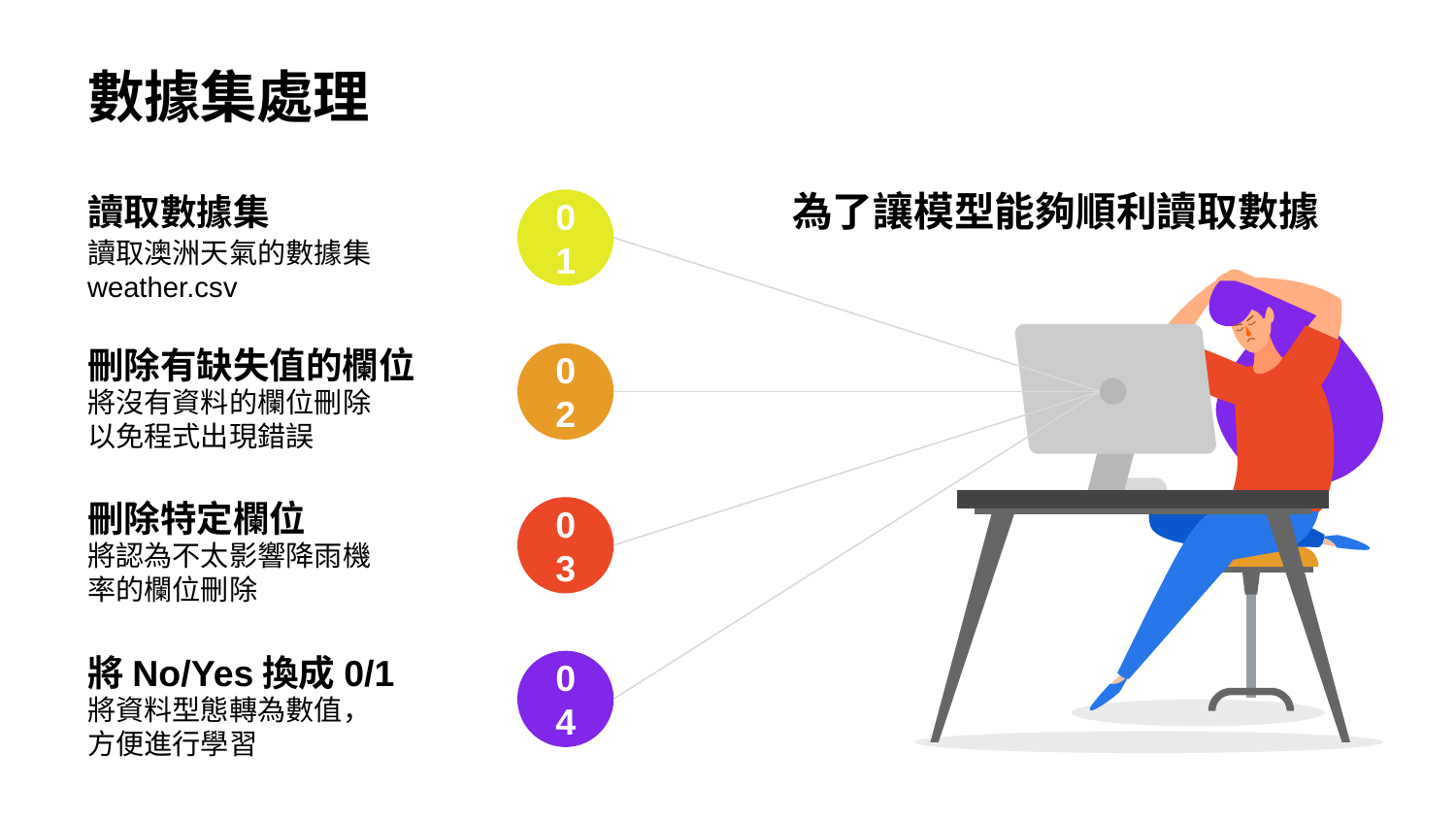

# 數據集處理
為了讓模型能夠順利讀取數據
讀取數據集
01
讀取澳洲天氣的數據集
weather.csv

刪除有缺失值的欄位
02
將沒有資料的欄位刪除以免程式出現錯誤

刪除特定欄位
03
將認為不太影響降雨機率的欄位刪除
將No/Yes換成0/1
04
將資料型態轉為數值，方便進行學習